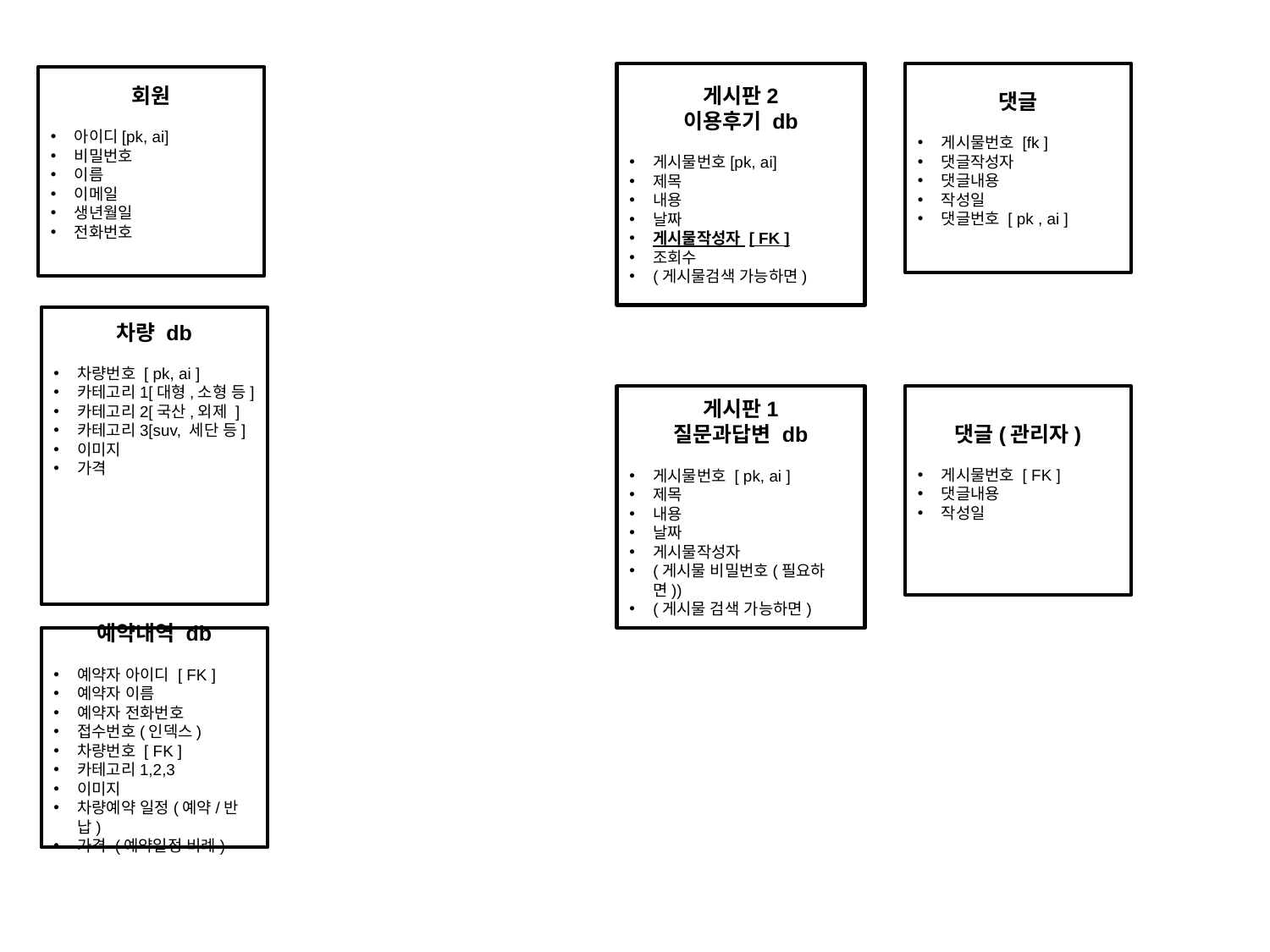

게시판2
이용후기 db

게시물번호[pk, ai]
제목
내용
날짜
게시물작성자 [ FK ]
조회수
(게시물검색 가능하면)

댓글

게시물번호 [fk ]
댓글작성자
댓글내용
작성일
댓글번호 [ pk , ai ]

회원

아이디[pk, ai]
비밀번호
이름
이메일
생년월일
전화번호

차량 db

차량번호 [ pk, ai ]
카테고리1[대형,소형 등]
카테고리2[국산,외제 ]
카테고리3[suv, 세단 등]
이미지
가격

게시판1
질문과답변 db

게시물번호 [ pk, ai ]
제목
내용
날짜
게시물작성자
(게시물 비밀번호(필요하면))
(게시물 검색 가능하면)

댓글(관리자)

게시물번호 [ FK ]
댓글내용
작성일

예약내역 db

예약자 아이디 [ FK ]
예약자 이름
예약자 전화번호
접수번호(인덱스)
차량번호 [ FK ]
카테고리1,2,3
이미지
차량예약 일정(예약/반납)
가격 (예약일정 비례)